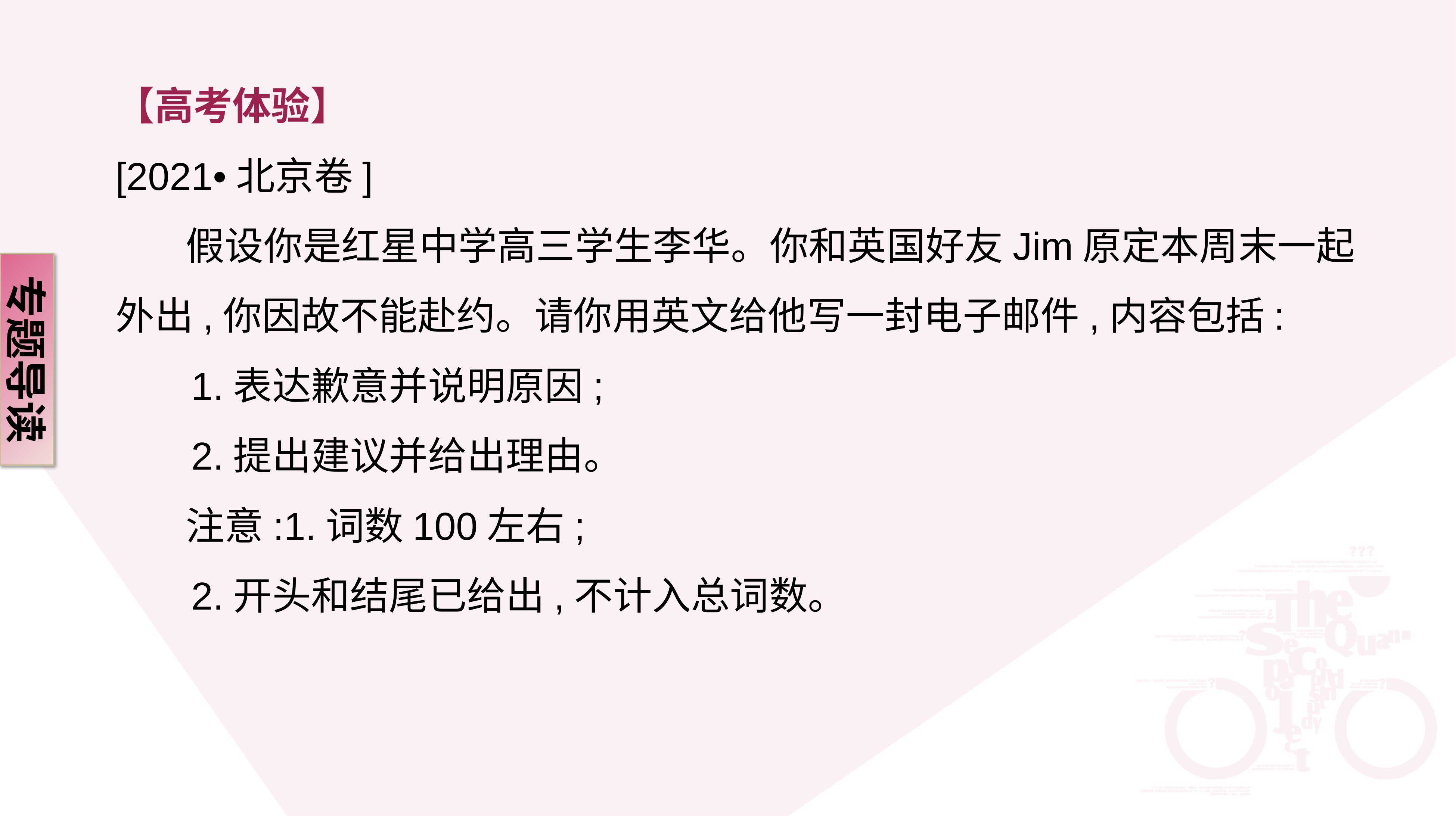

【高考体验】
[2021•北京卷]
       假设你是红星中学高三学生李华。你和英国好友Jim原定本周末一起外出,你因故不能赴约。请你用英文给他写一封电子邮件,内容包括:
       1.表达歉意并说明原因;
       2.提出建议并给出理由。
       注意:1.词数100左右;
       2.开头和结尾已给出,不计入总词数。
专题导读